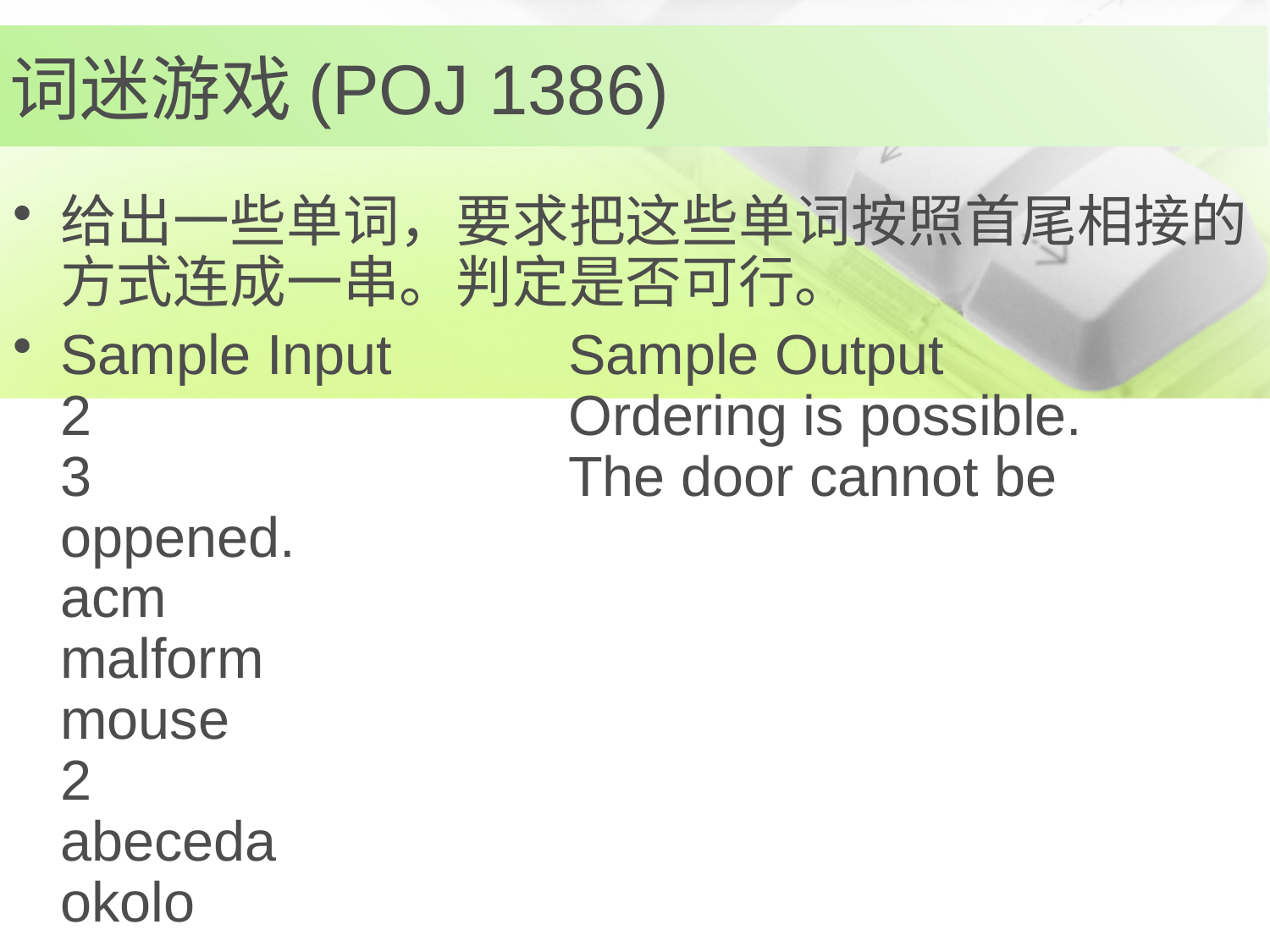

词迷游戏(POJ 1386)
给出一些单词，要求把这些单词按照首尾相接的方式连成一串。判定是否可行。
Sample Input		Sample Output
2				Ordering is possible.
3				The door cannot be oppened.
acm
malform
mouse
2
abeceda
okolo